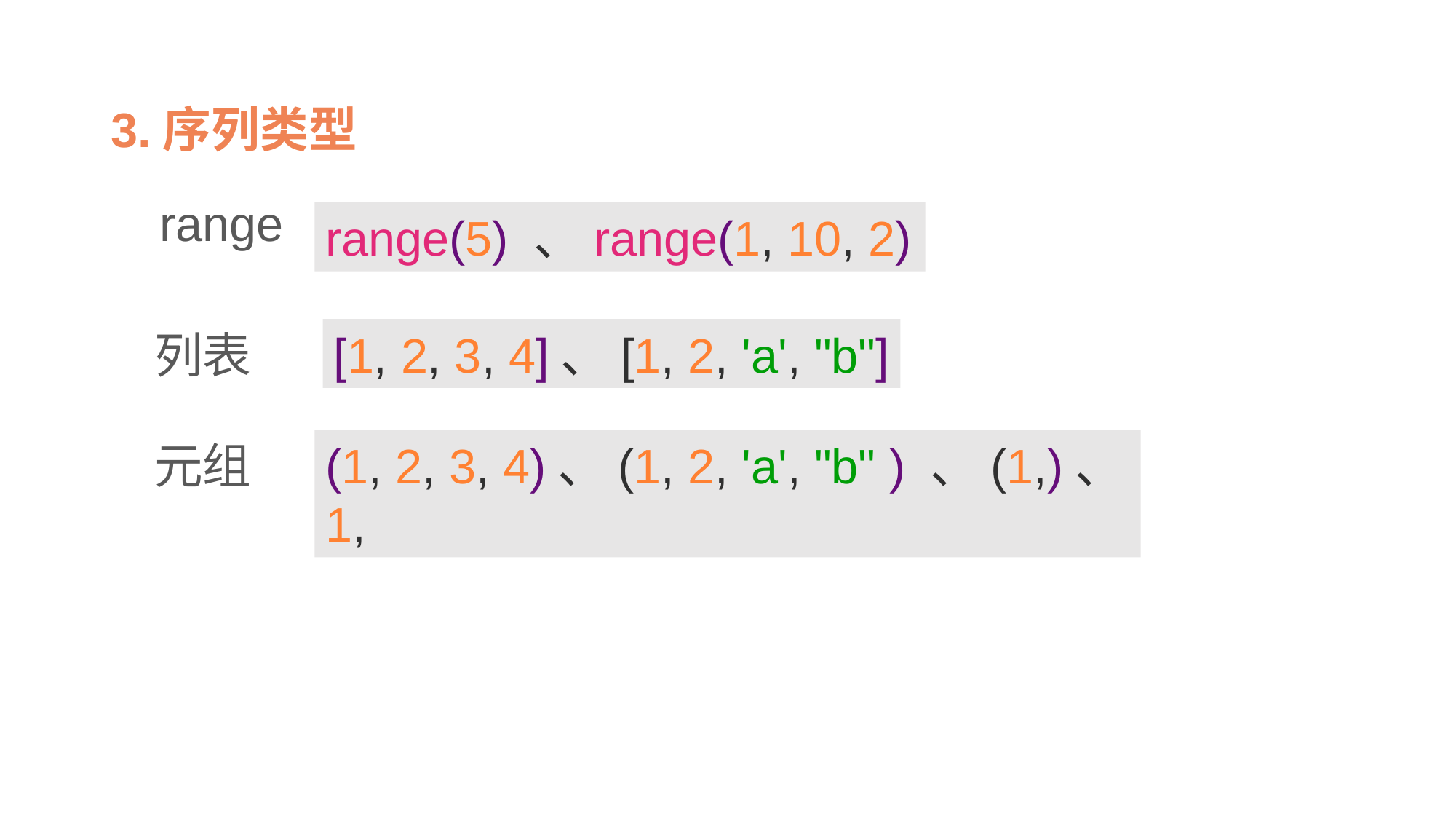

3.序列类型
range
range(5) 、range(1, 10, 2)
列表
[1, 2, 3, 4]、[1, 2, 'a', "b"]
元组
(1, 2, 3, 4)、(1, 2, 'a', "b" ) 、(1,)、1,